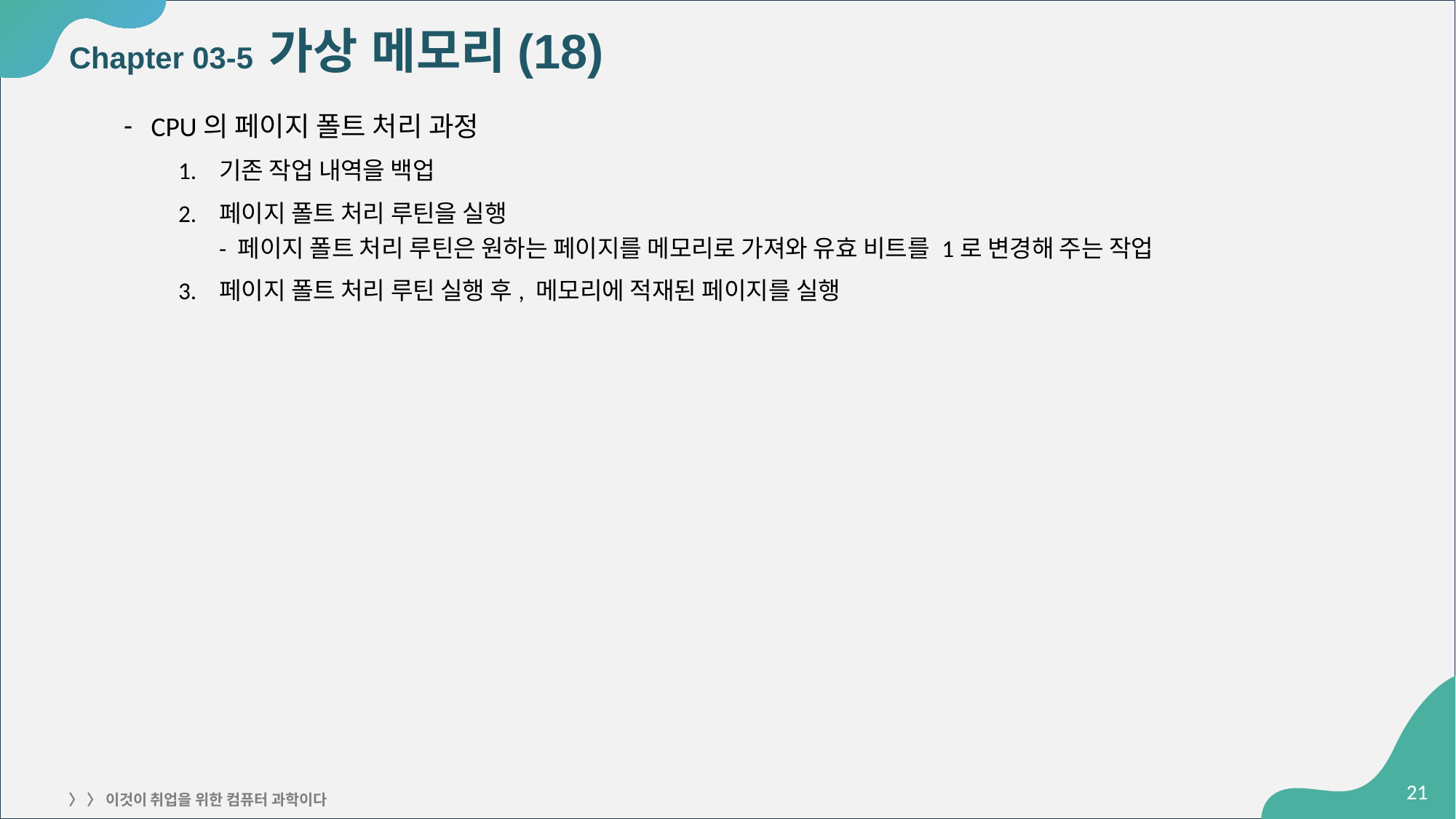

# Chapter 03-5 가상 메모리(18)
CPU의 페이지 폴트 처리 과정
기존 작업 내역을 백업
페이지 폴트 처리 루틴을 실행
- 페이지 폴트 처리 루틴은 원하는 페이지를 메모리로 가져와 유효 비트를 1로 변경해 주는 작업
페이지 폴트 처리 루틴 실행 후, 메모리에 적재된 페이지를 실행
21
〉 〉 이것이 취업을 위한 컴퓨터 과학이다